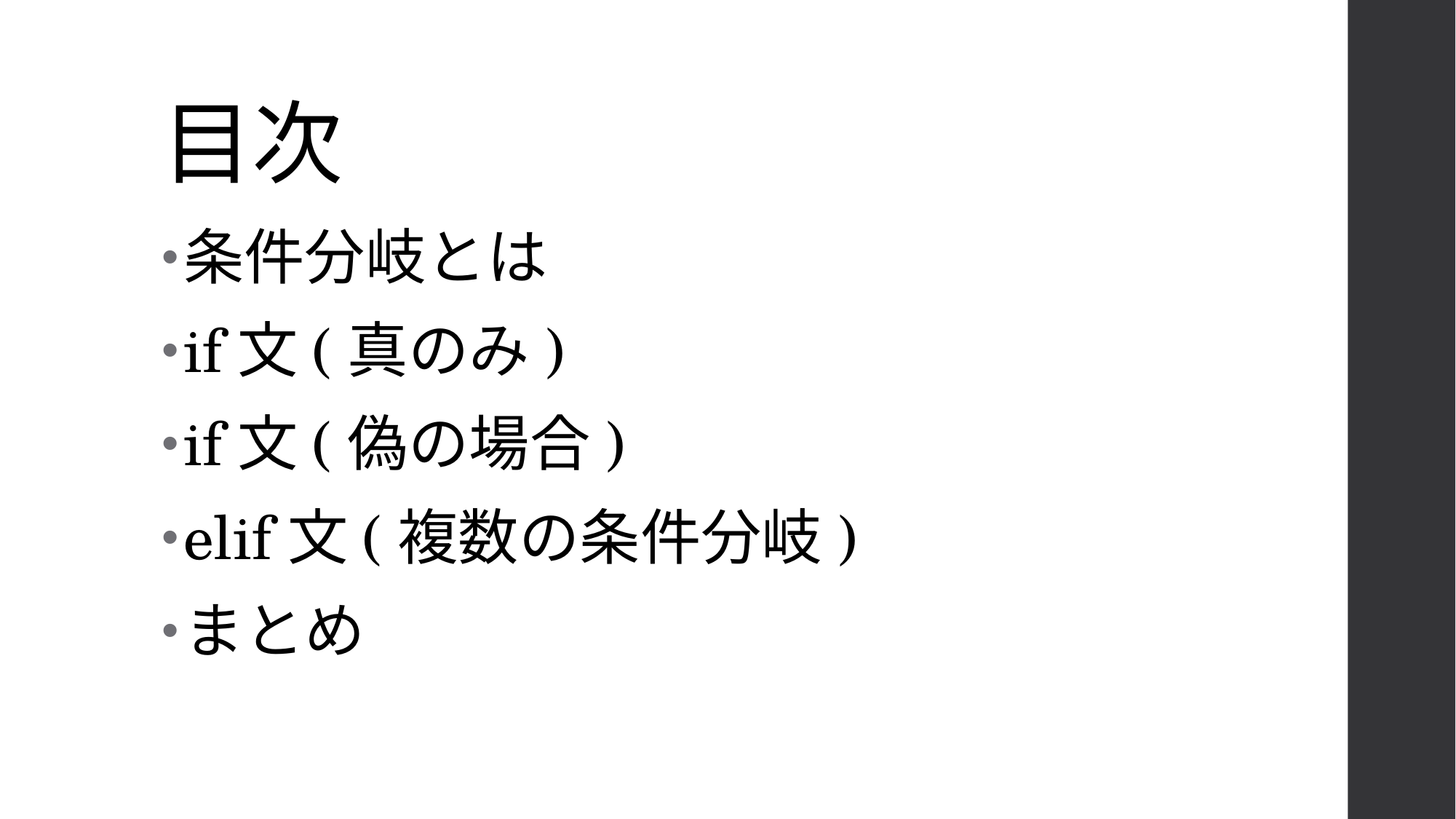

# 目次
条件分岐とは
if文(真のみ)
if文(偽の場合)
elif文(複数の条件分岐)
まとめ